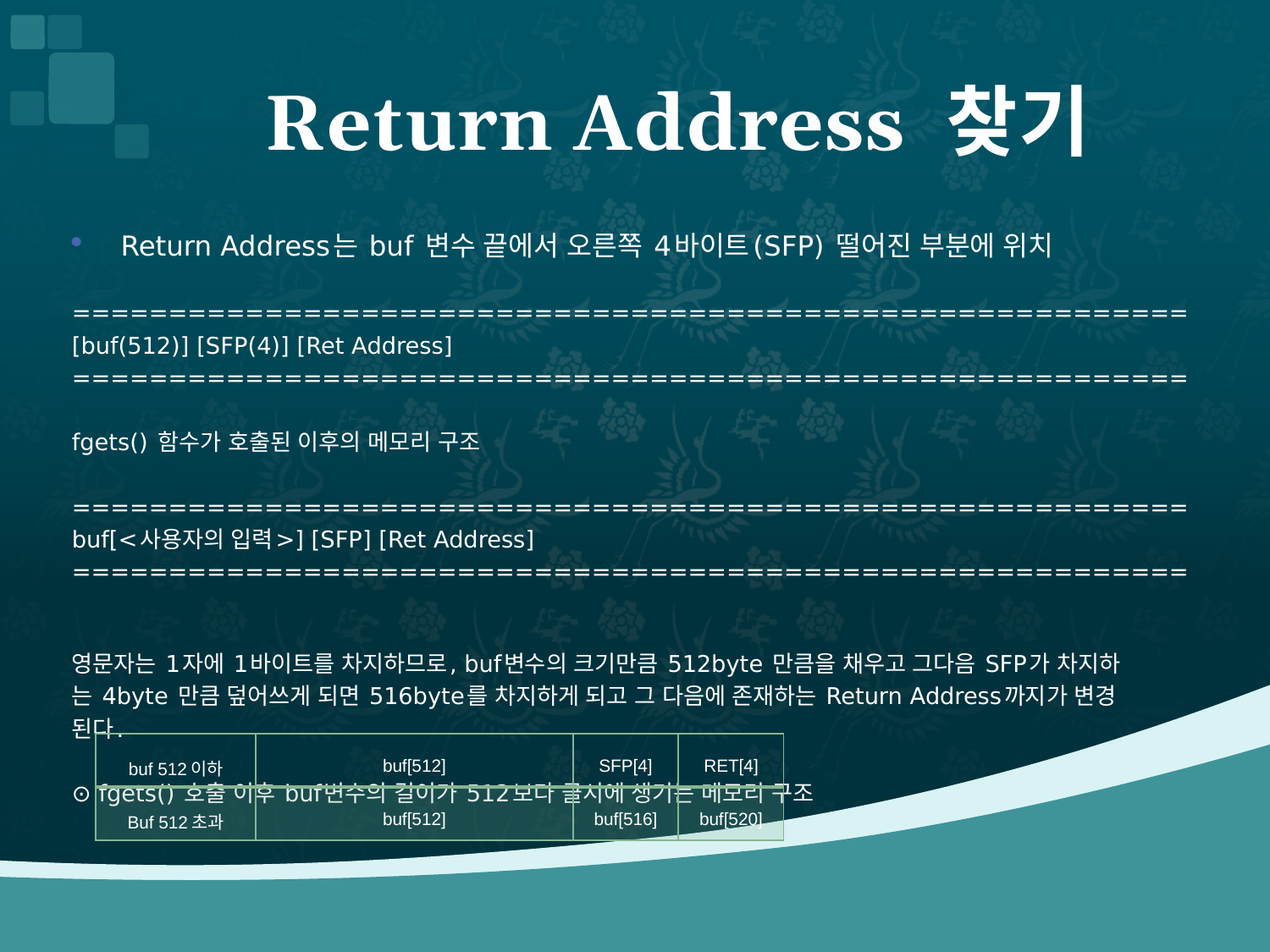

# Return Address 찾기
Return Address는 buf 변수 끝에서 오른쪽 4바이트(SFP) 떨어진 부분에 위치

==========================================================
[buf(512)] [SFP(4)] [Ret Address]
==========================================================

fgets() 함수가 호출된 이후의 메모리 구조

==========================================================
buf[<사용자의 입력>] [SFP] [Ret Address]
==========================================================

영문자는 1자에 1바이트를 차지하므로, buf변수의 크기만큼 512byte 만큼을 채우고 그다음 SFP가 차지하
는 4byte 만큼 덮어쓰게 되면 516byte를 차지하게 되고 그 다음에 존재하는 Return Address까지가 변경
된다.

⊙ fgets() 호출 이후 buf변수의 길이가 512보다 클시에 생기는 메모리 구조

| buf 512이하 | buf[512] | SFP[4] | RET[4] |
| --- | --- | --- | --- |
| Buf 512초과 | buf[512] | buf[516] | buf[520] |